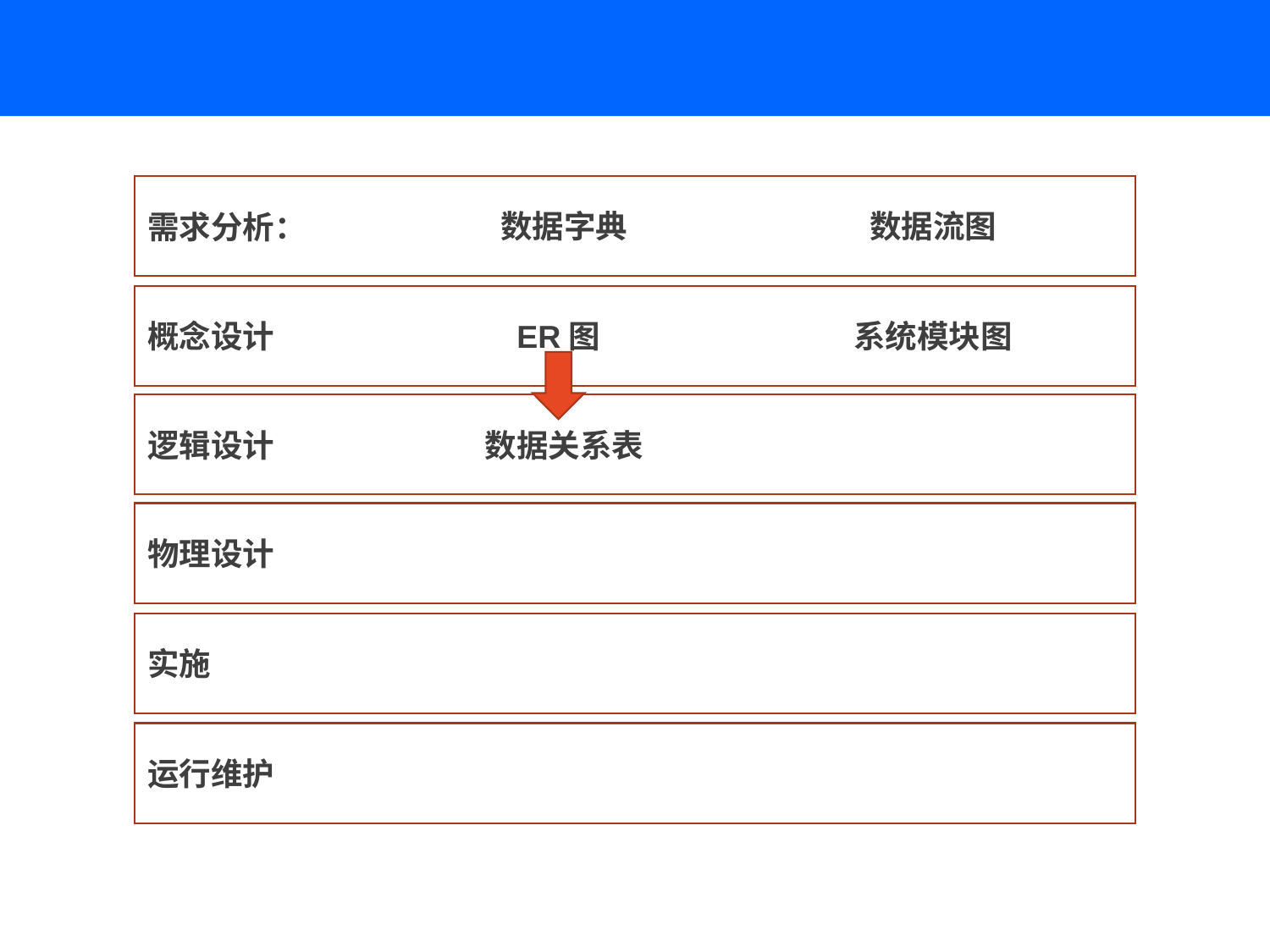

#
需求分析：
数据字典
数据流图
概念设计
ER图
系统模块图

逻辑设计
数据关系表
物理设计
实施
运行维护